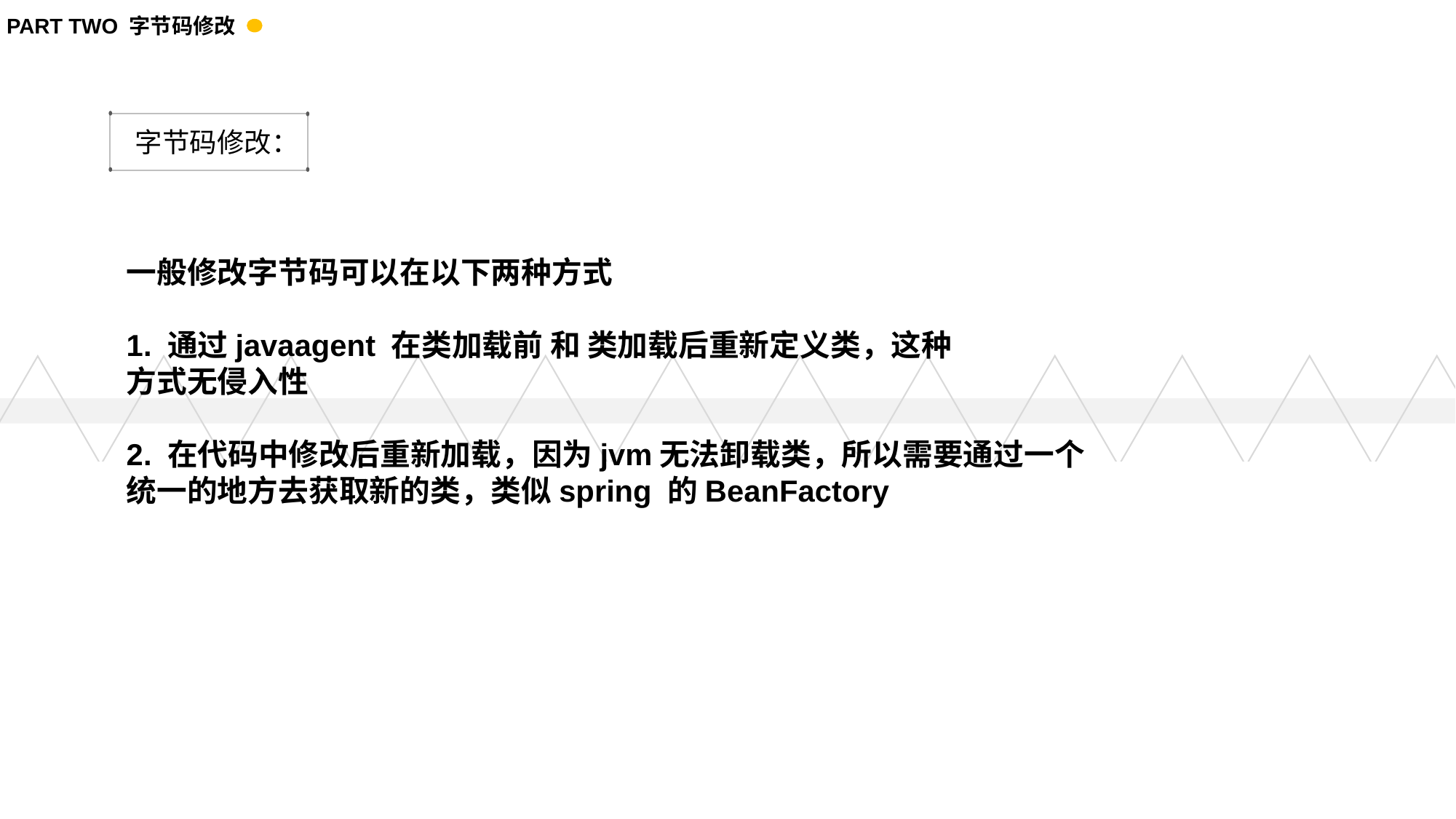

PART TWO 字节码修改

字节码修改：
一般修改字节码可以在以下两种方式

1. 通过javaagent 在类加载前 和 类加载后重新定义类，这种
方式无侵入性

2. 在代码中修改后重新加载，因为jvm无法卸载类，所以需要通过一个
统一的地方去获取新的类，类似spring 的BeanFactory